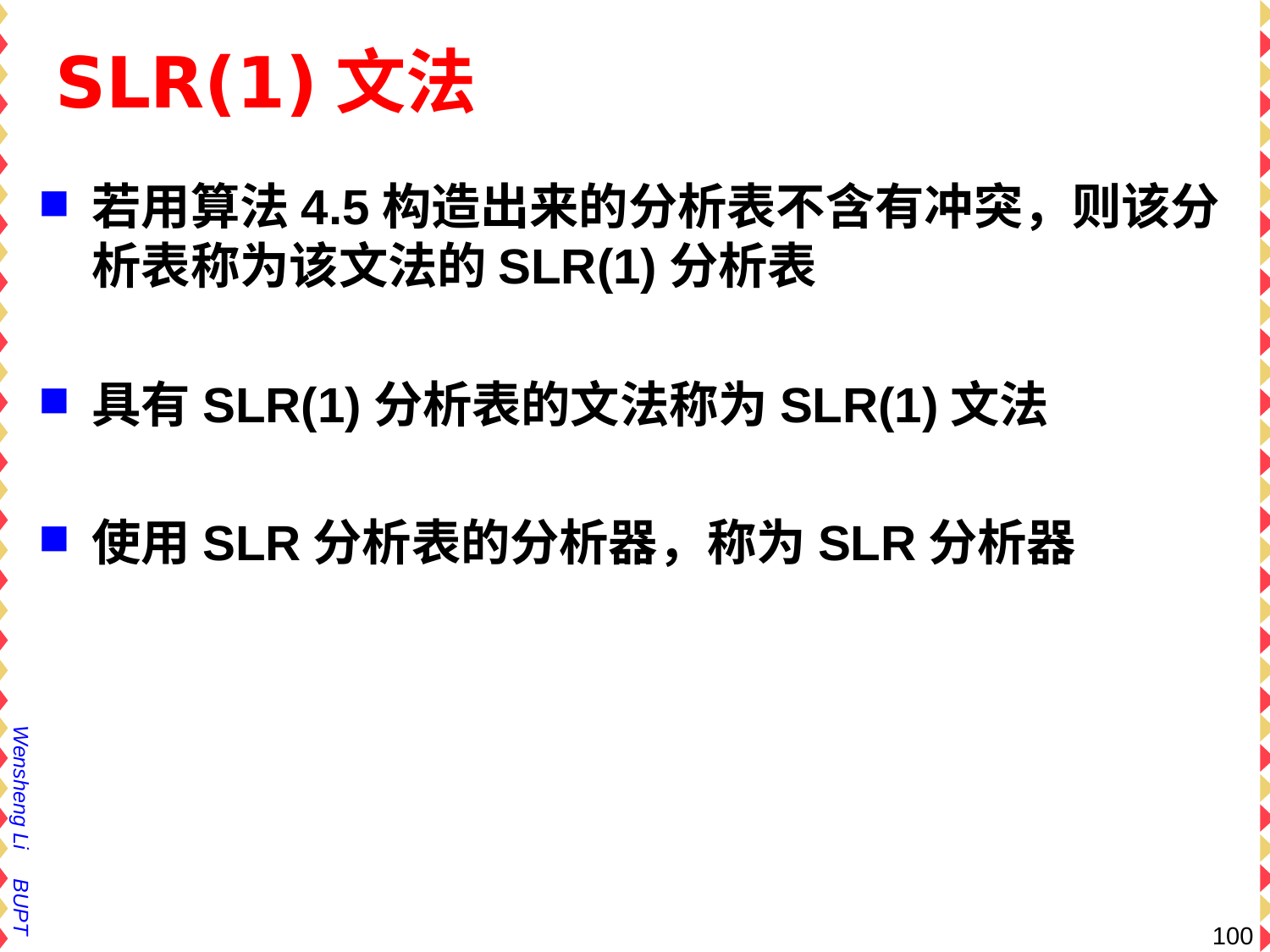

# SLR(1)文法
若用算法4.5构造出来的分析表不含有冲突，则该分析表称为该文法的SLR(1)分析表

具有SLR(1)分析表的文法称为SLR(1)文法

使用SLR分析表的分析器，称为SLR分析器
100